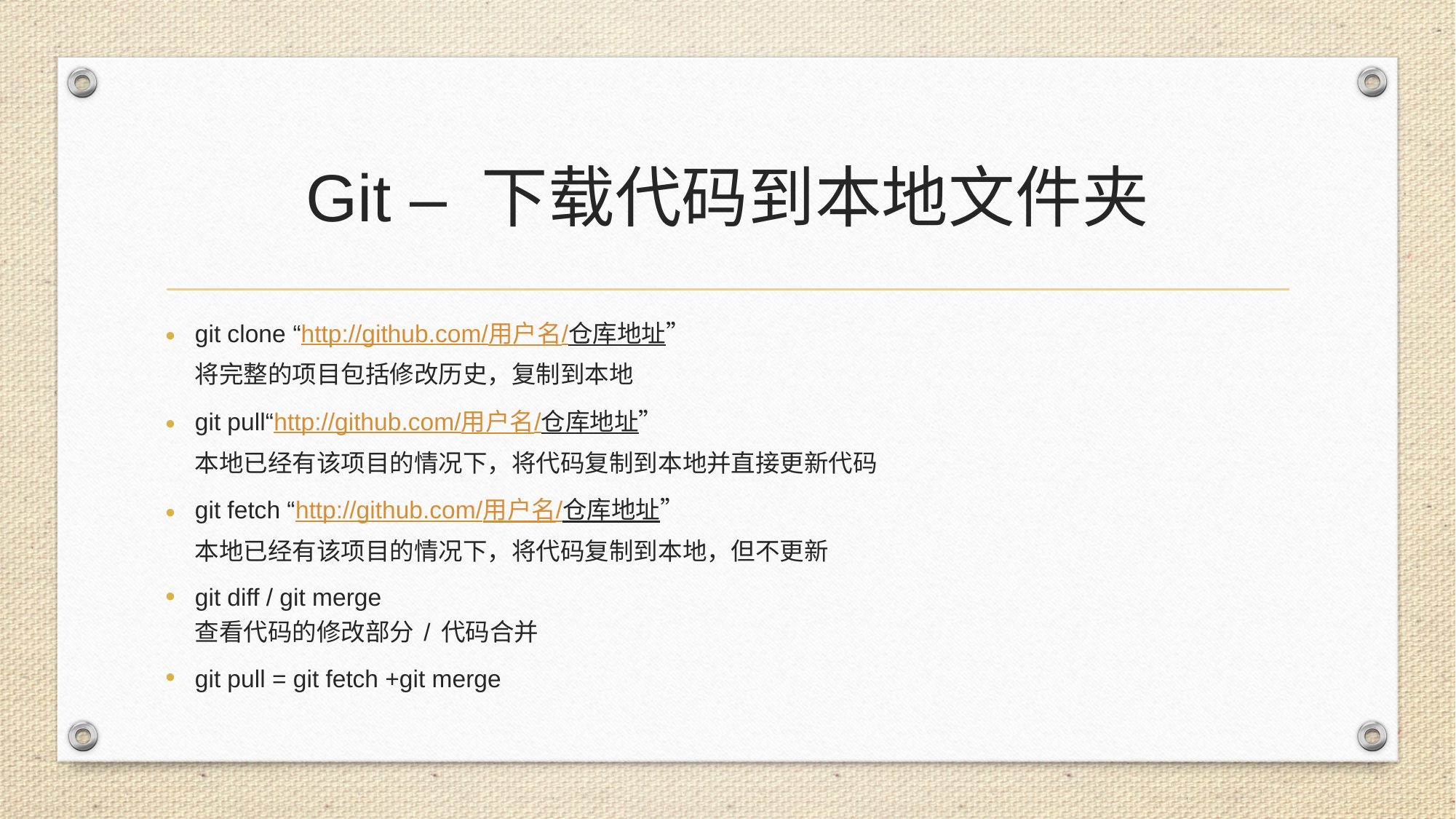

# Git – 下载代码到本地文件夹
git clone “http://github.com/用户名/仓库地址”
将完整的项目包括修改历史，复制到本地
git pull“http://github.com/用户名/仓库地址”
本地已经有该项目的情况下，将代码复制到本地并直接更新代码
git fetch “http://github.com/用户名/仓库地址”
本地已经有该项目的情况下，将代码复制到本地，但不更新
git diff / git merge
查看代码的修改部分 / 代码合并
git pull = git fetch +git merge